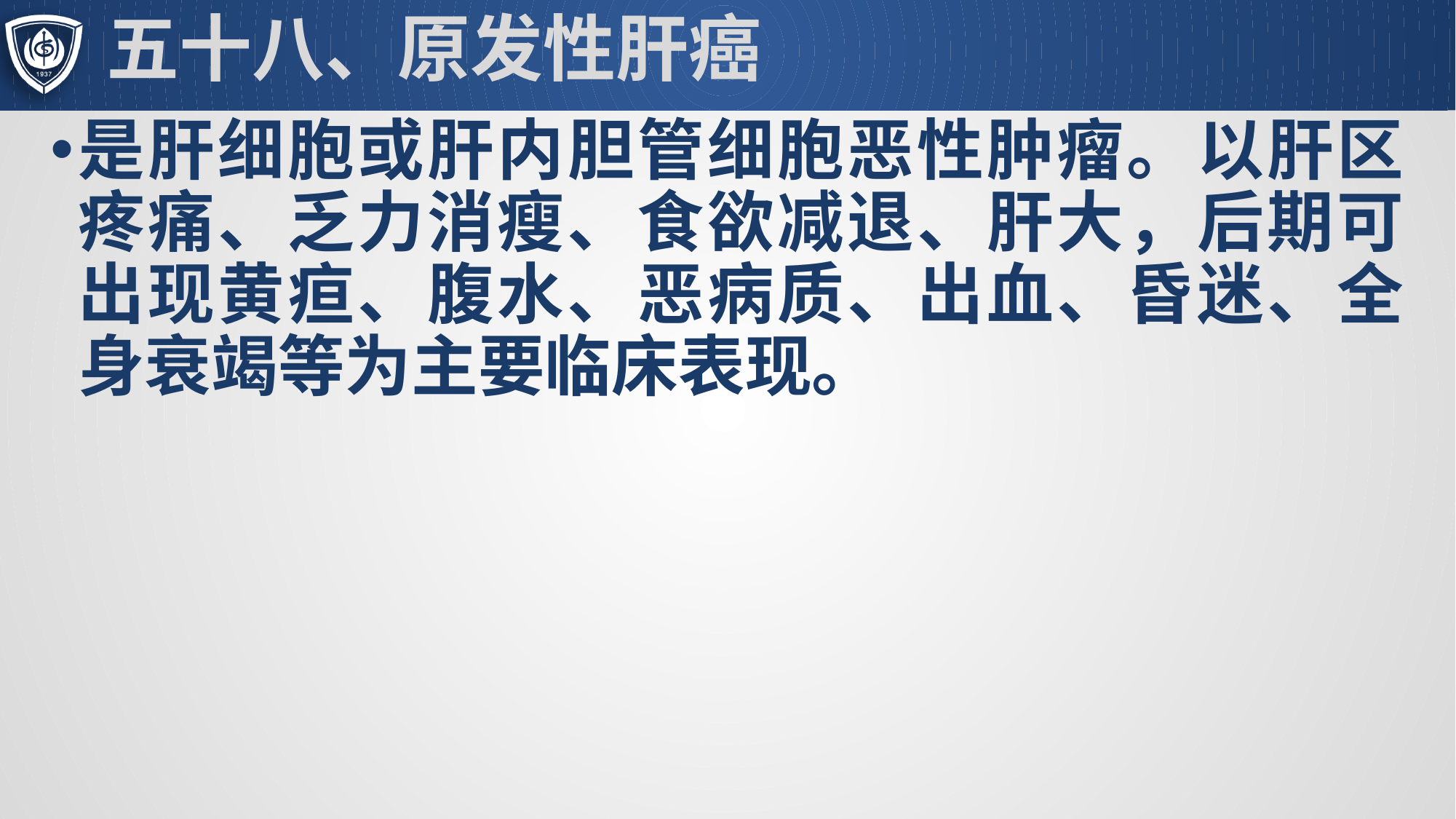

# 五十八、原发性肝癌
是肝细胞或肝内胆管细胞恶性肿瘤。以肝区疼痛、乏力消瘦、食欲减退、肝大，后期可出现黄疸、腹水、恶病质、出血、昏迷、全身衰竭等为主要临床表现。